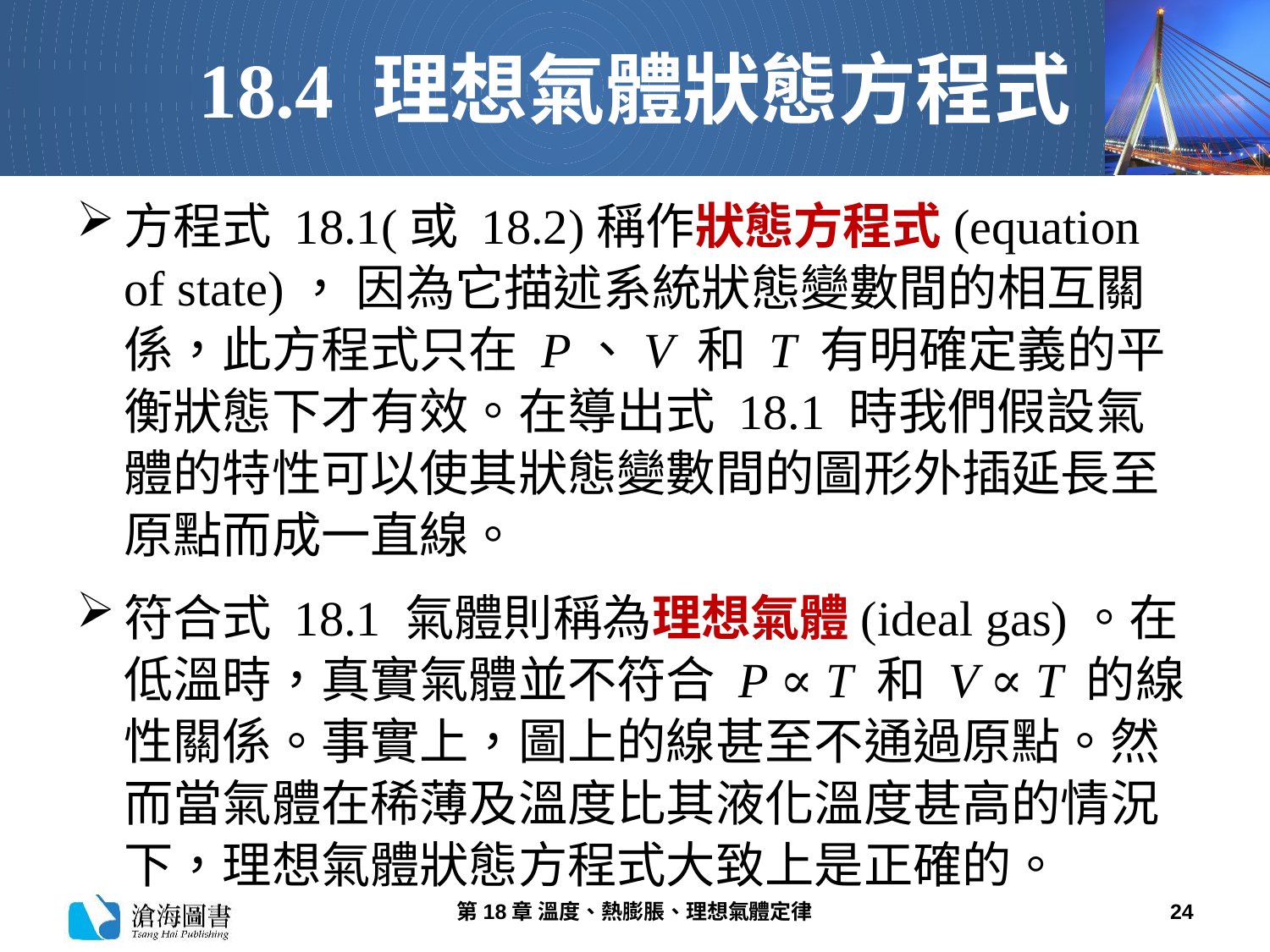

# 18.4 理想氣體狀態方程式
方程式 18.1(或 18.2)稱作狀態方程式(equation of state)， 因為它描述系統狀態變數間的相互關係，此方程式只在 P、V 和 T 有明確定義的平衡狀態下才有效。在導出式 18.1 時我們假設氣體的特性可以使其狀態變數間的圖形外插延長至原點而成一直線。
符合式 18.1 氣體則稱為理想氣體(ideal gas)。在低溫時，真實氣體並不符合 P ∝ T 和 V ∝ T 的線性關係。事實上，圖上的線甚至不通過原點。然而當氣體在稀薄及溫度比其液化溫度甚高的情況下，理想氣體狀態方程式大致上是正確的。

第18章 溫度、熱膨脹、理想氣體定律
24